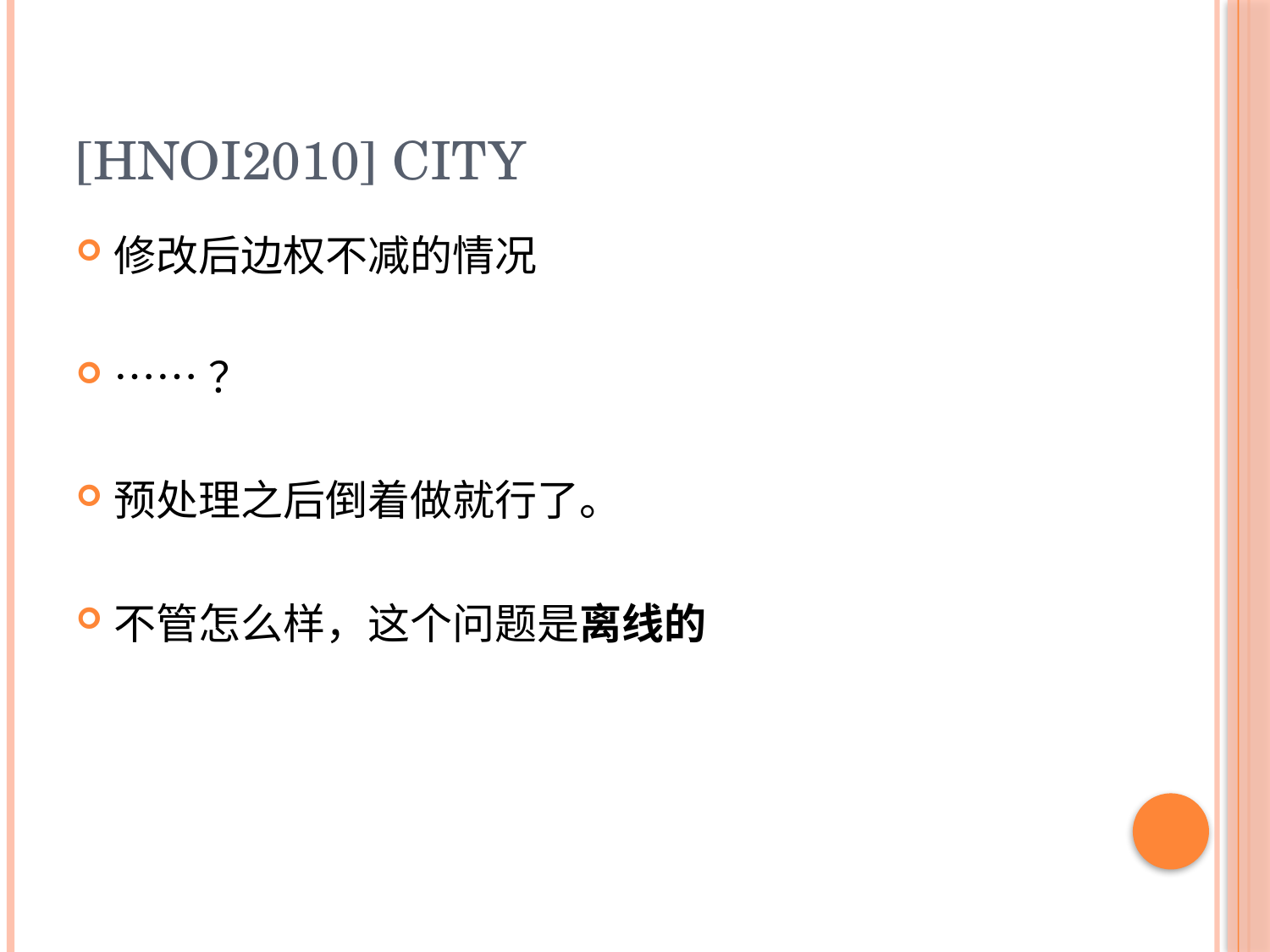

# [HNOI2010] City
修改后边权不减的情况

……？

预处理之后倒着做就行了。

不管怎么样，这个问题是离线的